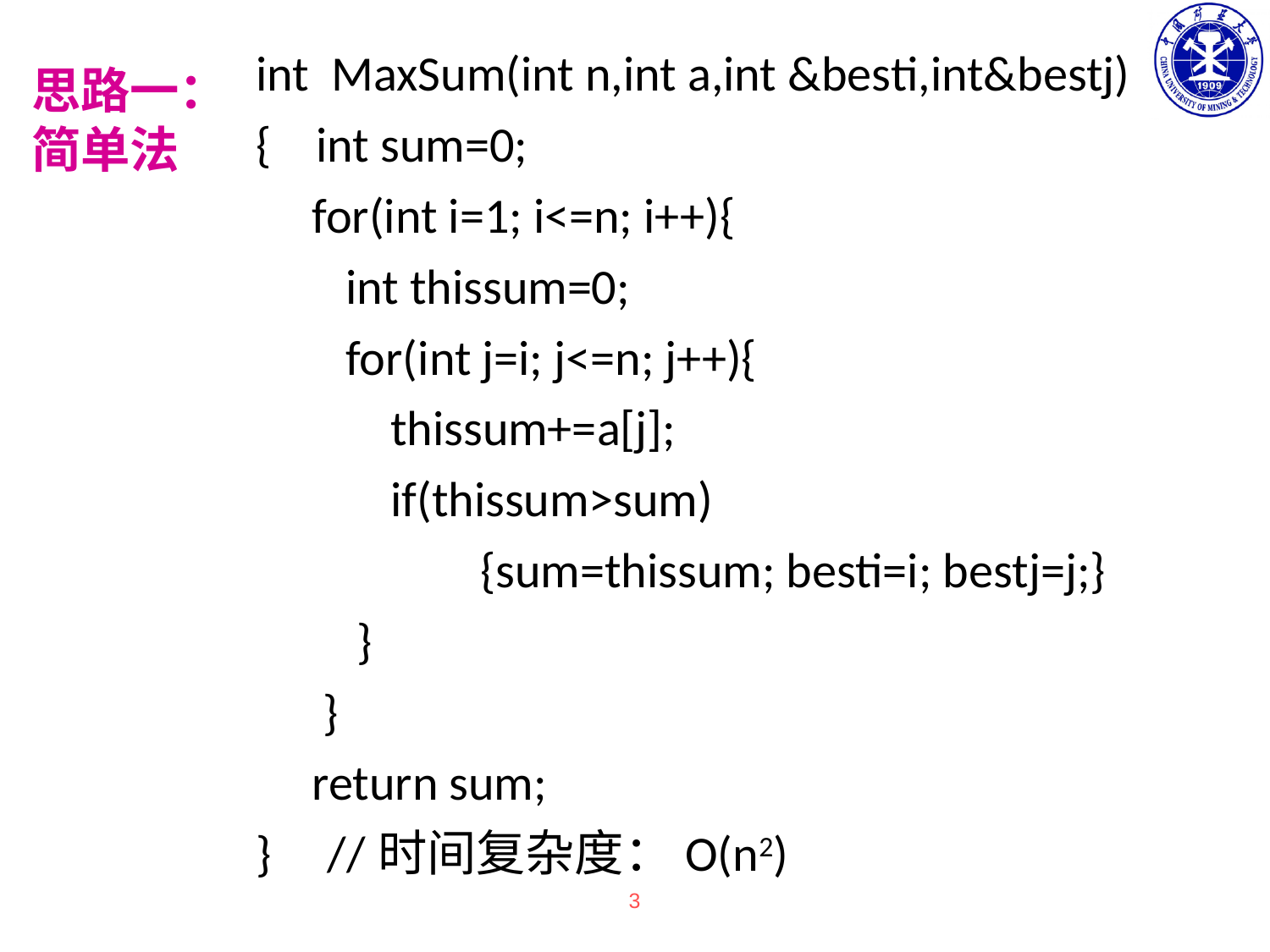

int  MaxSum(int n,int a,int &besti,int&bestj)
{    int sum=0;
     for(int i=1; i<=n; i++){
        int thissum=0;
        for(int j=i; j<=n; j++){
            thissum+=a[j];
            if(thissum>sum)
                    {sum=thissum; besti=i; bestj=j;}
         }
      }
     return sum;
}     //时间复杂度：O(n2)
思路一：
简单法
3